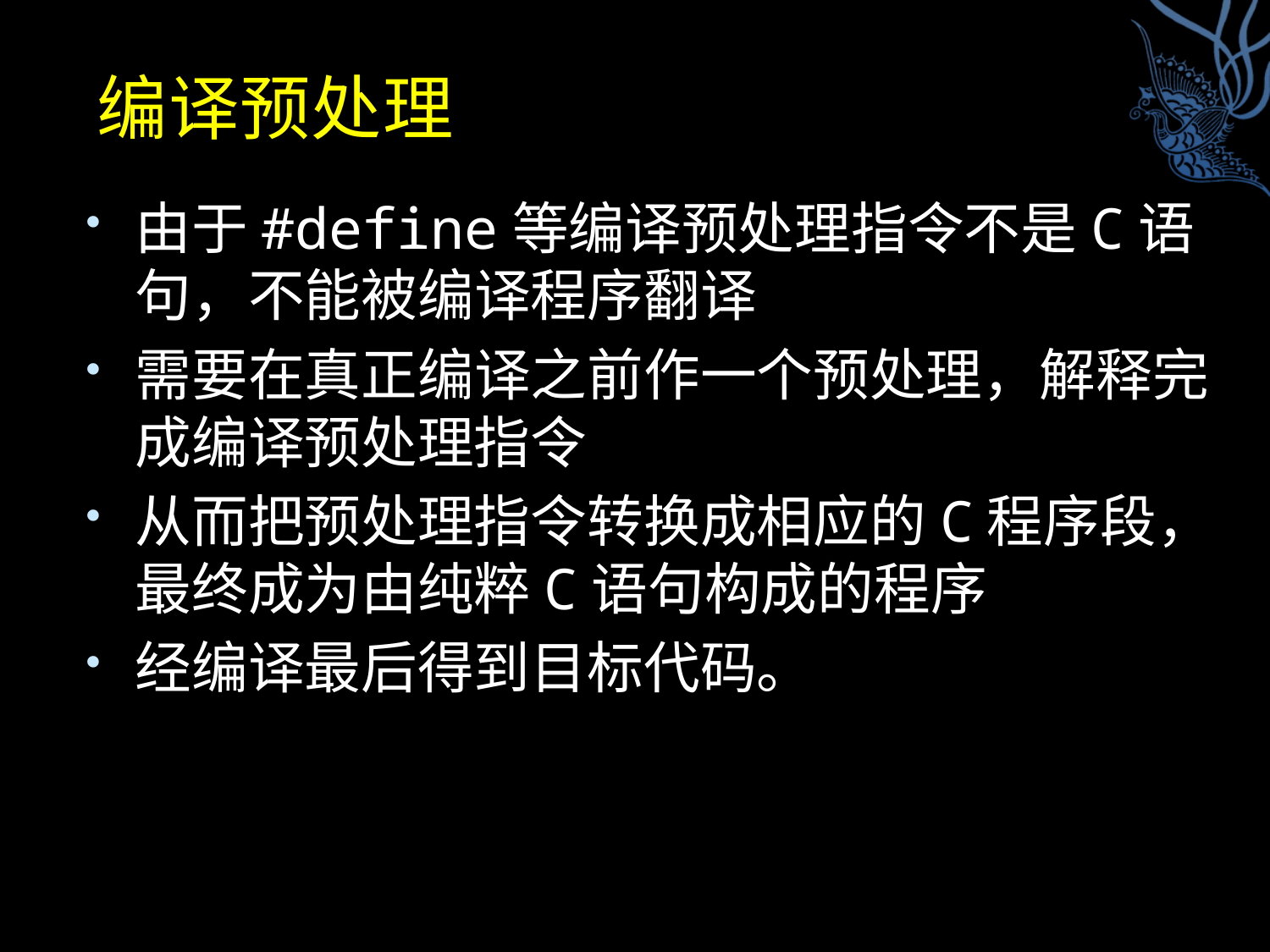

# 编译预处理
由于#define等编译预处理指令不是C语句，不能被编译程序翻译
需要在真正编译之前作一个预处理，解释完成编译预处理指令
从而把预处理指令转换成相应的C程序段，最终成为由纯粹C语句构成的程序
经编译最后得到目标代码。